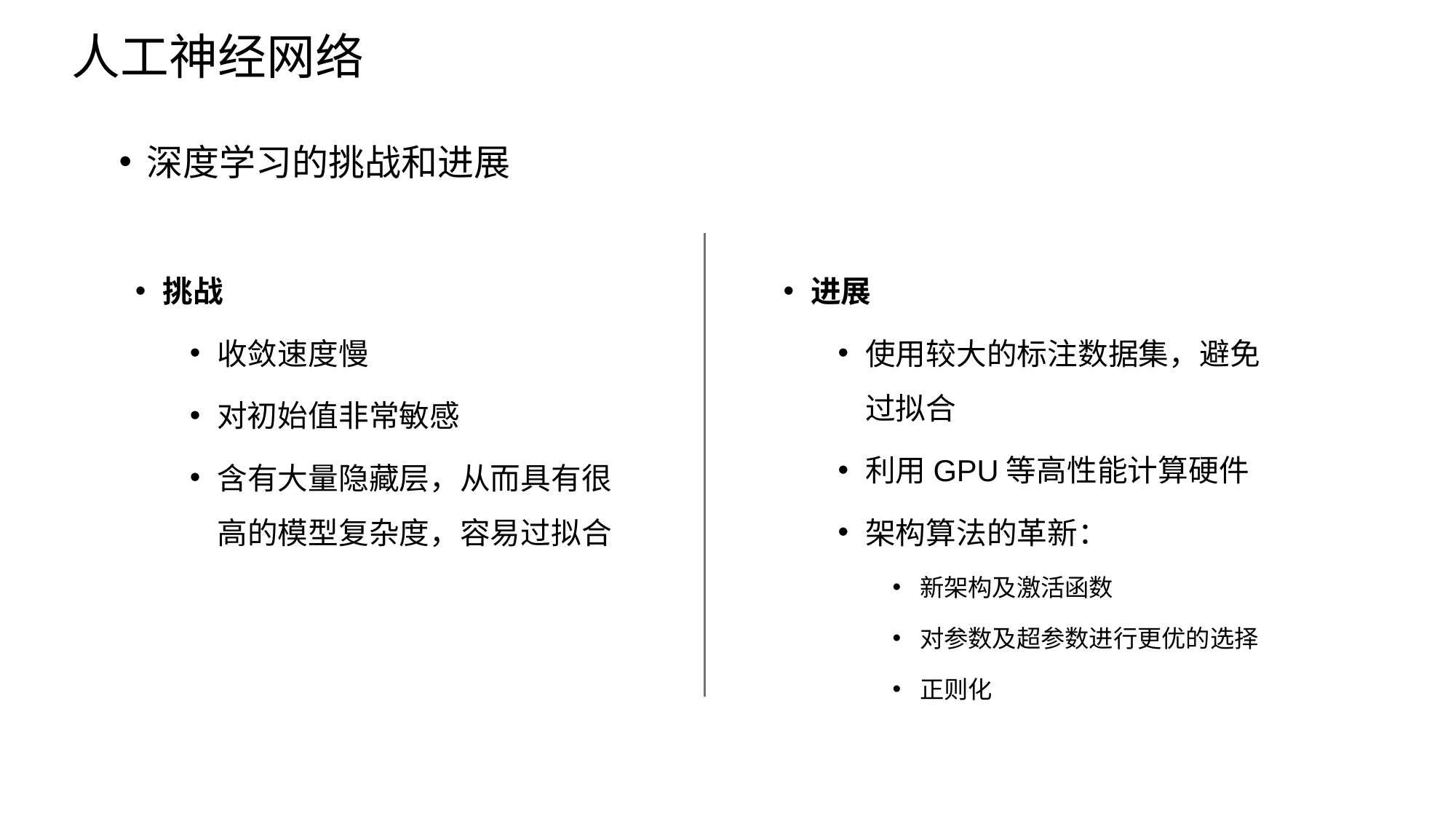

# 人工神经网络

深度学习的挑战和进展

进展
使用较大的标注数据集，避免过拟合
利用GPU等高性能计算硬件
架构算法的革新：
新架构及激活函数
对参数及超参数进行更优的选择
正则化

挑战
收敛速度慢
对初始值非常敏感
含有大量隐藏层，从而具有很高的模型复杂度，容易过拟合